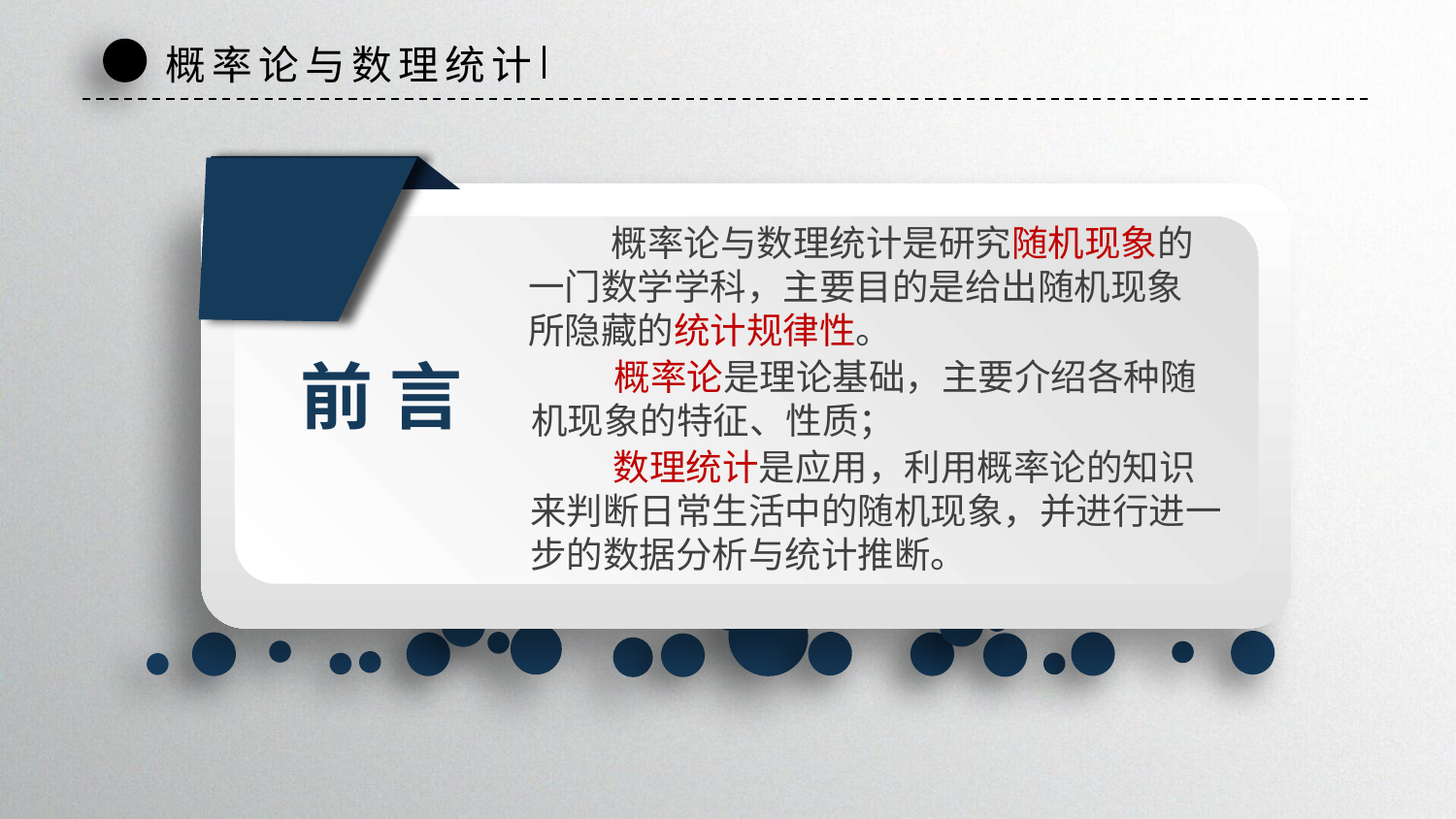

概率论与数理统计

         概率论与数理统计是研究随机现象的一门数学学科，主要目的是给出随机现象所隐藏的统计规律性。
         概率论是理论基础，主要介绍各种随机现象的特征、性质；
前 言
         数理统计是应用，利用概率论的知识来判断日常生活中的随机现象，并进行进一步的数据分析与统计推断。